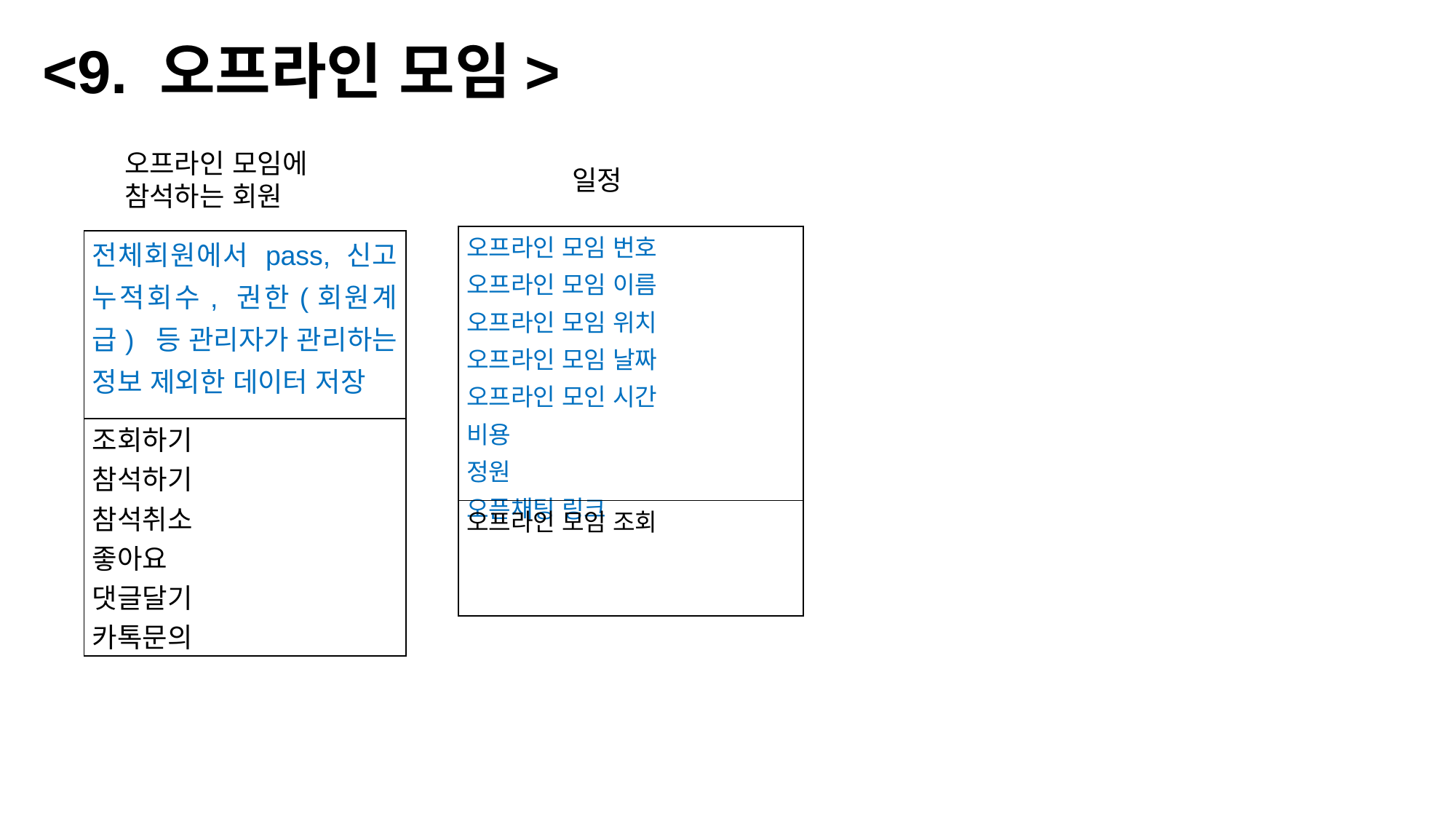

# <9. 오프라인 모임>
오프라인 모임에 참석하는 회원
 일정
| 오프라인 모임 번호 오프라인 모임 이름 오프라인 모임 위치 오프라인 모임 날짜 오프라인 모인 시간 비용 정원 오픈채팅 링크 |
| --- |
| 오프라인 모임 조회 |
| 전체회원에서 pass, 신고 누적회수, 권한(회원계급) 등 관리자가 관리하는 정보 제외한 데이터 저장 |
| --- |
| 조회하기 참석하기 참석취소 좋아요 댓글달기 카톡문의 |